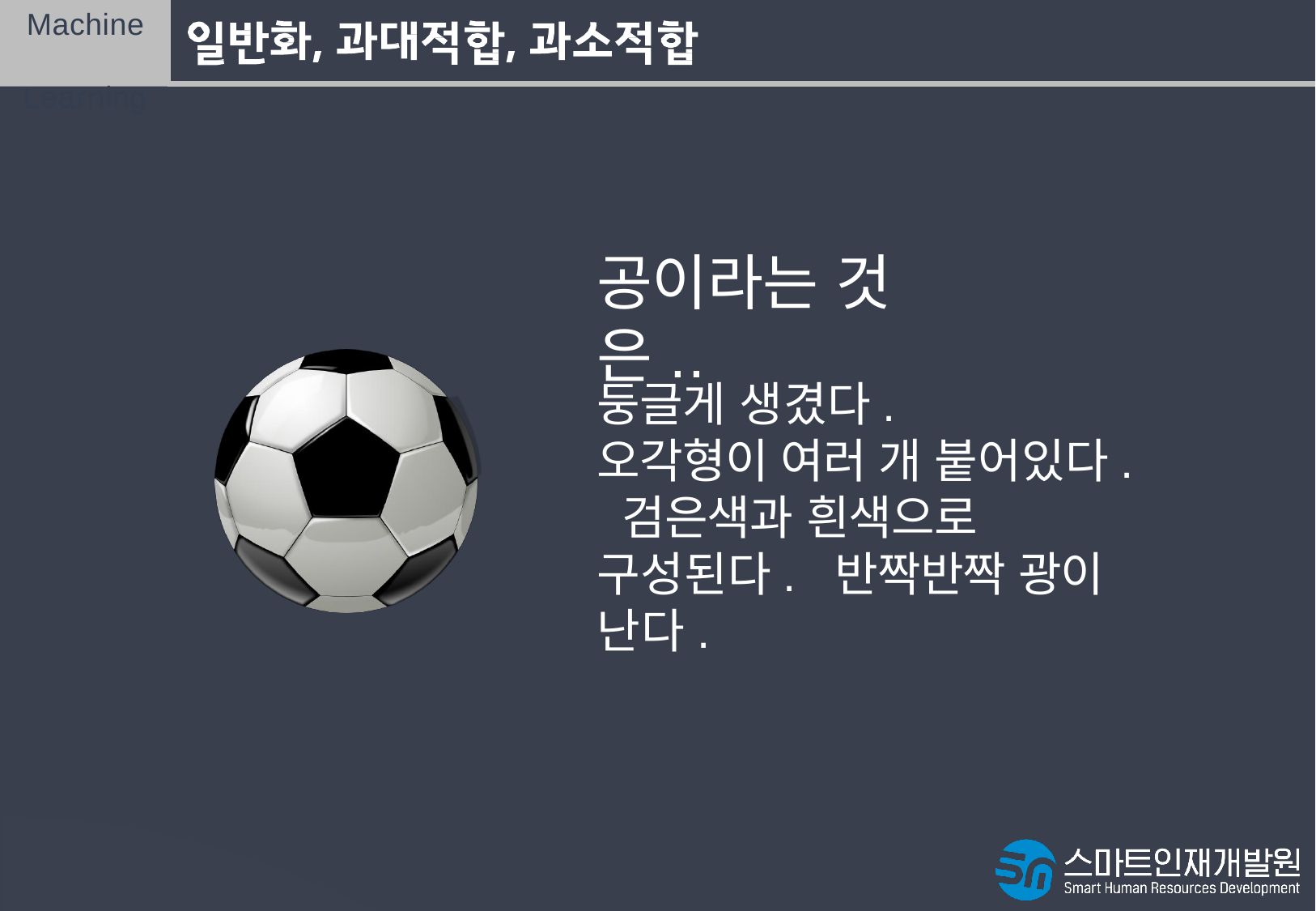

Machine  Learning

# 공이라는 것은..

둥글게 생겼다.
오각형이 여러 개 붙어있다.  검은색과 흰색으로 구성된다.  반짝반짝 광이 난다.